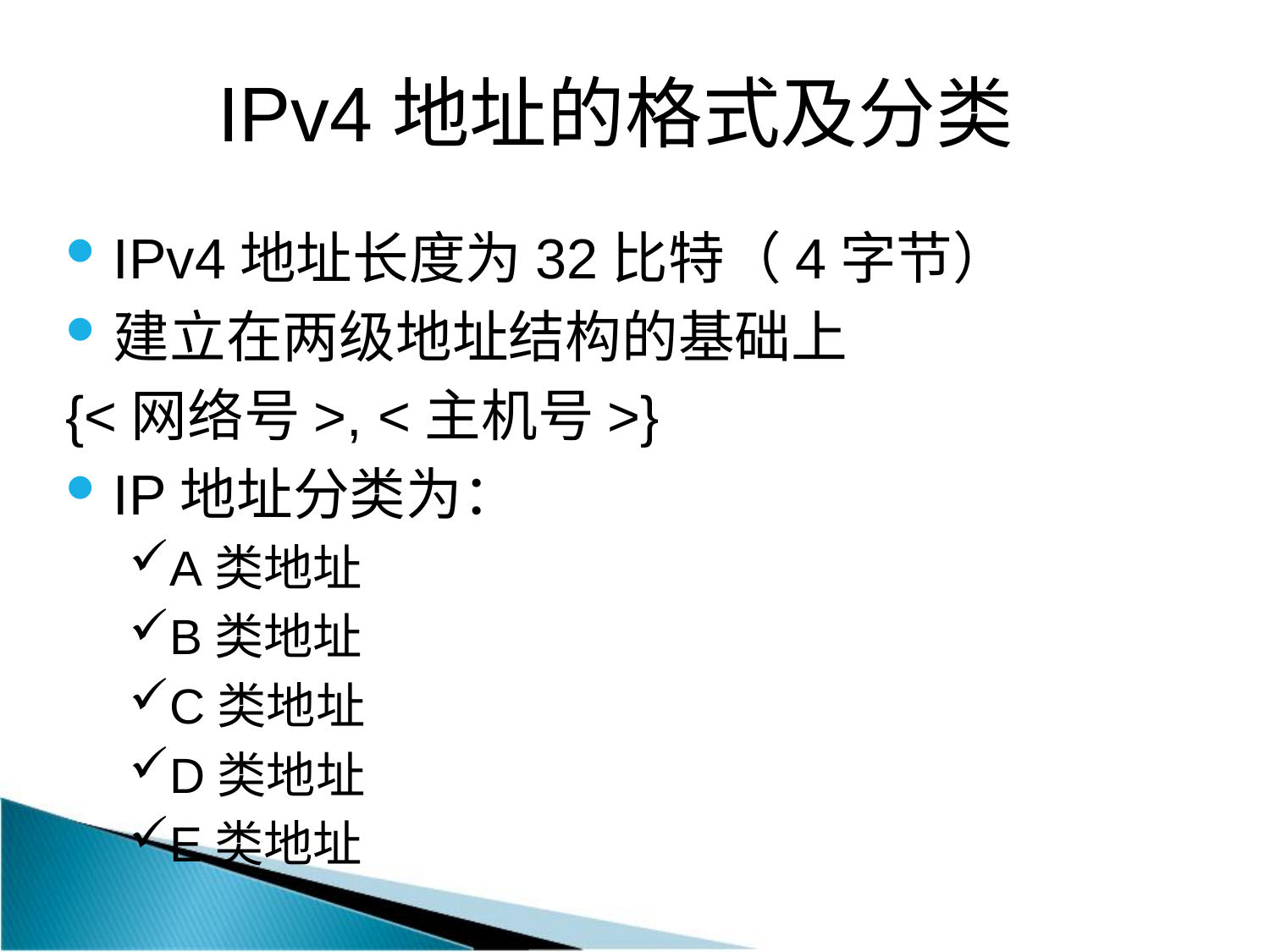

# IPv4地址的格式及分类
IPv4地址长度为32比特（4字节）
建立在两级地址结构的基础上
{<网络号>, <主机号>}
IP地址分类为：
A类地址
B类地址
C类地址
D类地址
E类地址